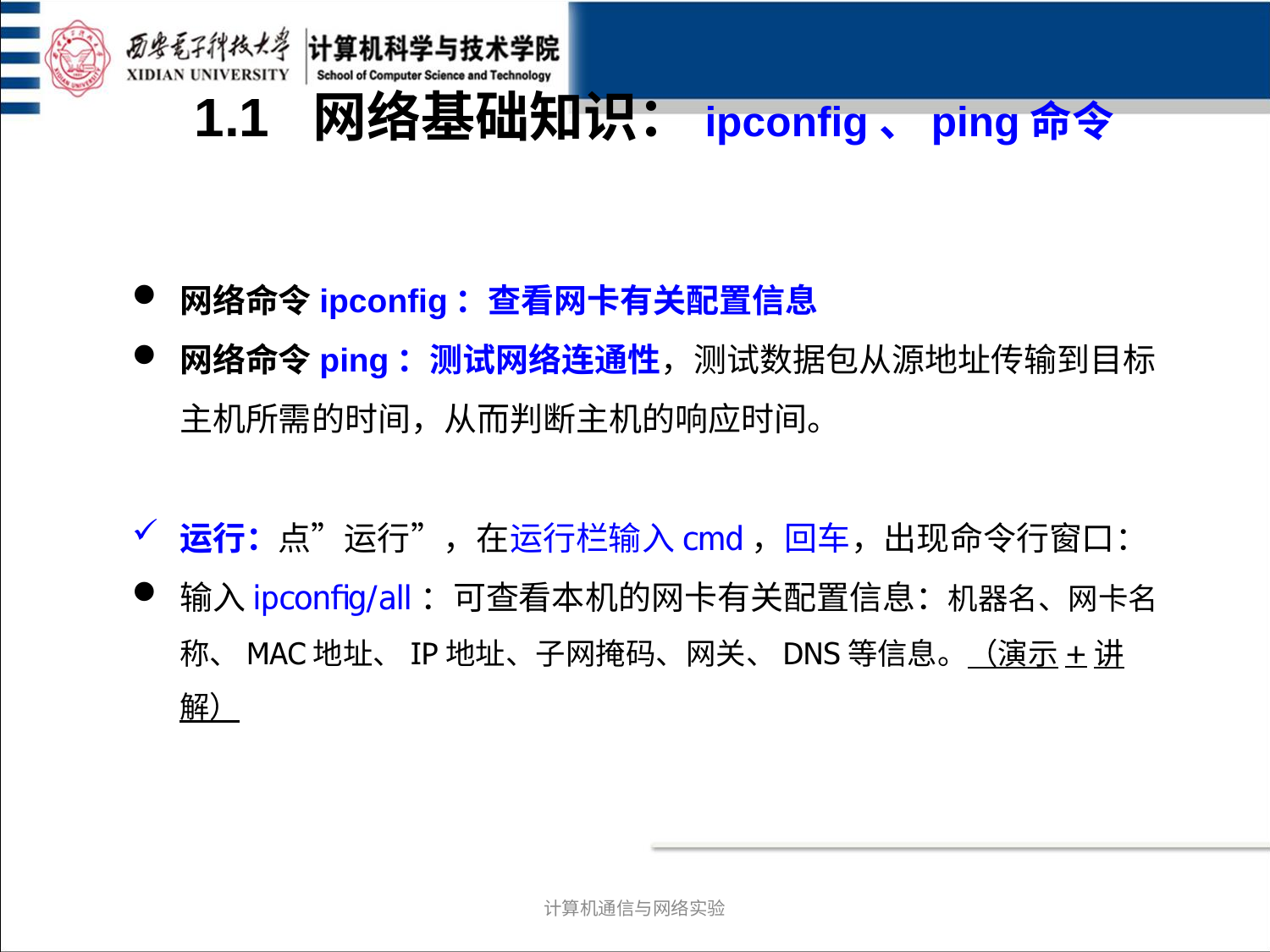

1.1  网络基础知识：ipconfig、ping命令
网络命令ipconfig：查看网卡有关配置信息
网络命令ping：测试网络连通性，测试数据包从源地址传输到目标主机所需的时间，从而判断主机的响应时间。

运行：点”运行”，在运行栏输入cmd，回车，出现命令行窗口：
输入ipconfig/all：可查看本机的网卡有关配置信息：机器名、网卡名称、MAC地址、IP地址、子网掩码、网关、DNS等信息。（演示+讲解）

计算机通信与网络实验